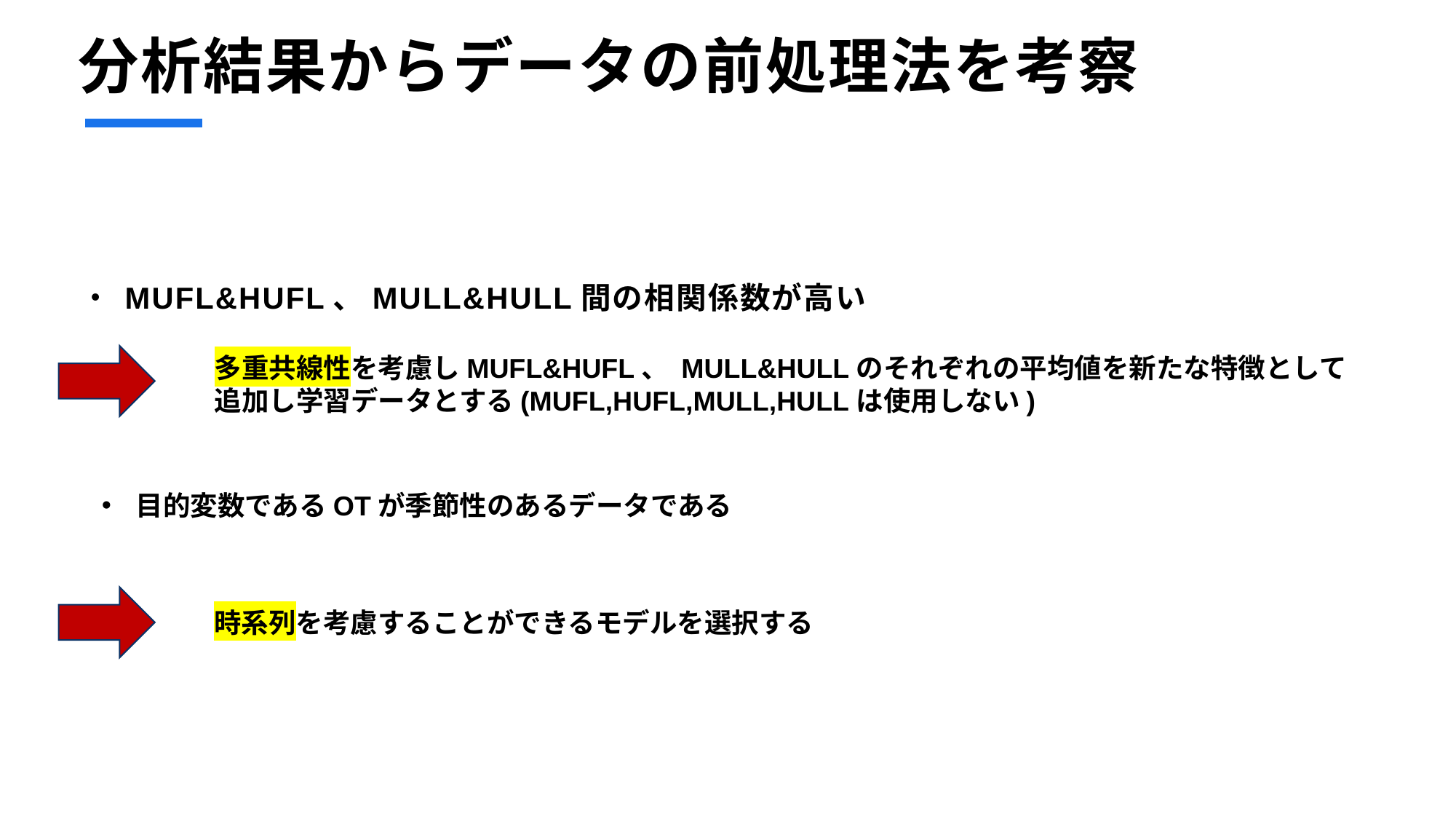

# 分析結果からデータの前処理法を考察
MUFL&HUFL、MULL&HULL間の相関係数が高い

多重共線性を考慮しMUFL&HUFL、 MULL&HULLのそれぞれの平均値を新たな特徴として
追加し学習データとする(MUFL,HUFL,MULL,HULLは使用しない)
目的変数であるOTが季節性のあるデータである

時系列を考慮することができるモデルを選択する